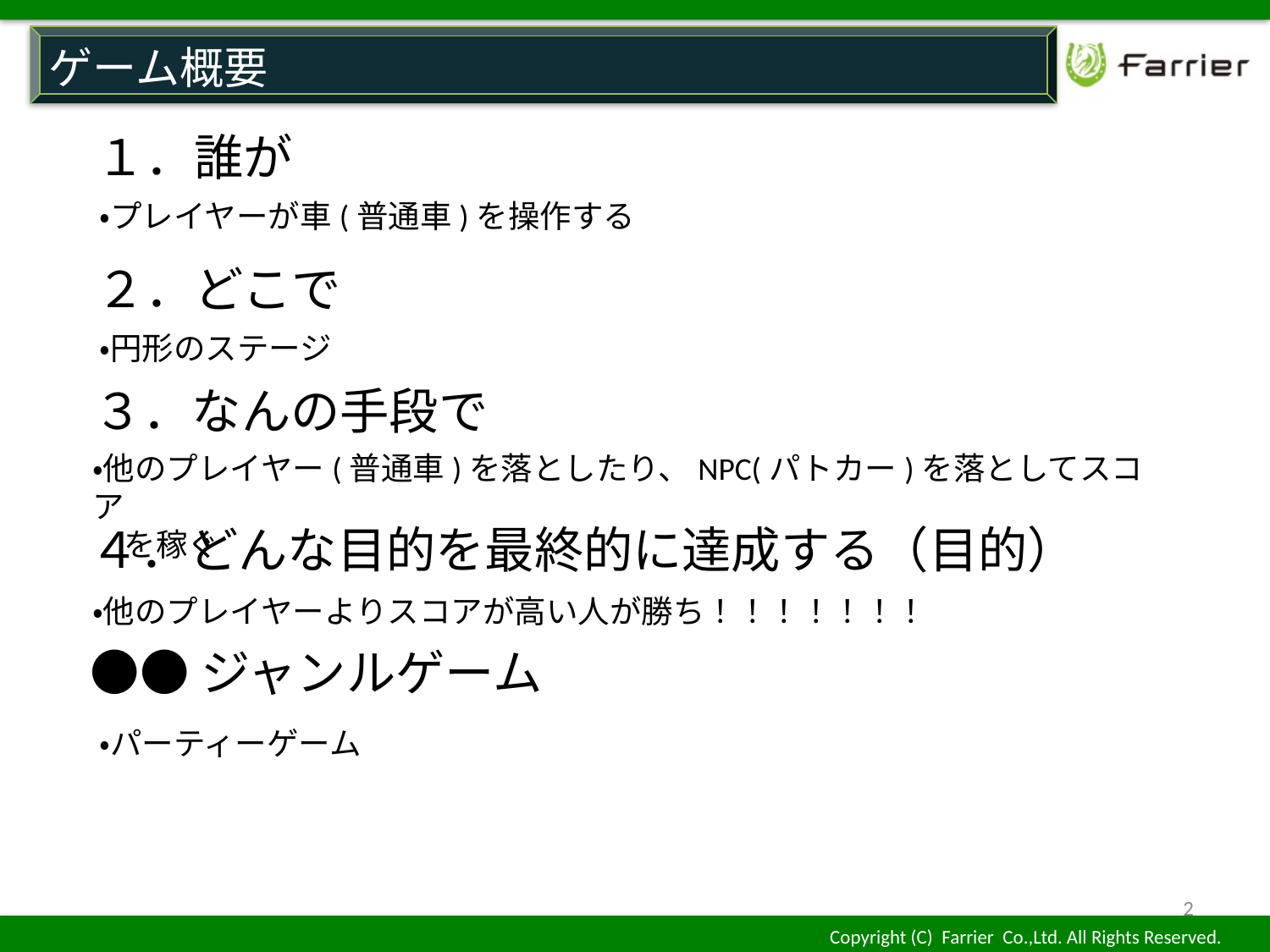

ゲーム概要
１．誰が
・プレイヤーが車(普通車)を操作する
２．どこで
・円形のステージ
３．なんの手段で
・他のプレイヤー(普通車)を落としたり、NPC(パトカー)を落としてスコア
　を稼ぐ
４．どんな目的を最終的に達成する（目的）
・他のプレイヤーよりスコアが高い人が勝ち！！！！！！！
●●ジャンルゲーム
・パーティーゲーム
2